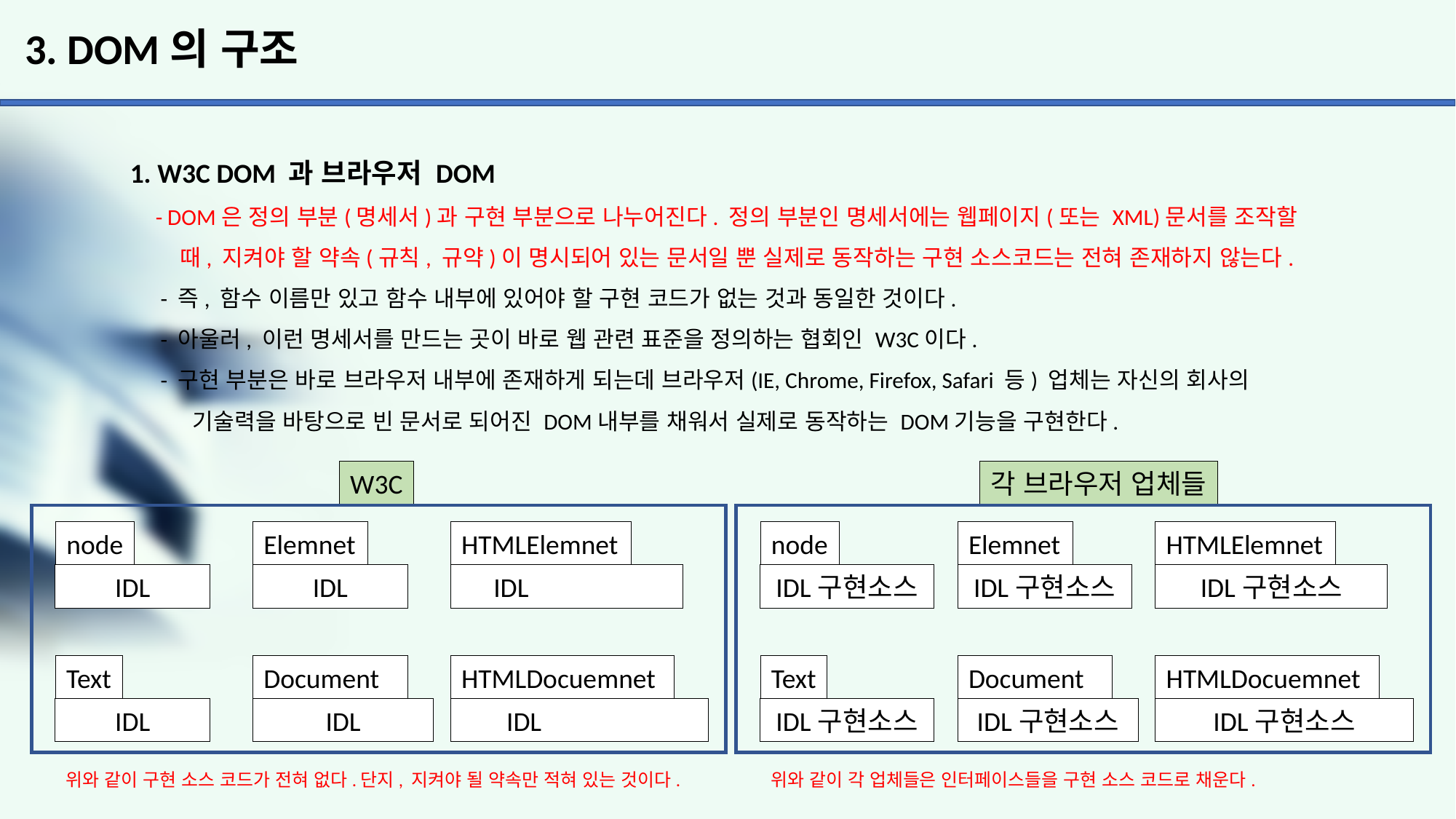

# 3. DOM의 구조
1. W3C DOM 과 브라우저 DOM
     - DOM은 정의 부분(명세서)과 구현 부분으로 나누어진다. 정의 부분인 명세서에는 웹페이지(또는 XML)문서를 조작할
       때, 지켜야 할 약속(규칙, 규약)이 명시되어 있는 문서일 뿐 실제로 동작하는 구현 소스코드는 전혀 존재하지 않는다.
      - 즉, 함수 이름만 있고 함수 내부에 있어야 할 구현 코드가 없는 것과 동일한 것이다.
      - 아울러, 이런 명세서를 만드는 곳이 바로 웹 관련 표준을 정의하는 협회인 W3C이다.
      - 구현 부분은 바로 브라우저 내부에 존재하게 되는데 브라우저(IE, Chrome, Firefox, Safari 등) 업체는 자신의 회사의
         기술력을 바탕으로 빈 문서로 되어진 DOM내부를 채워서 실제로 동작하는 DOM기능을 구현한다.

W3C
각 브라우저 업체들

node
Elemnet
HTMLElemnet
node
Elemnet
HTMLElemnet
IDL
IDL
IDL
IDL구현소스
IDL구현소스
IDL구현소스
Text
Document
HTMLDocuemnet
Text
Document
HTMLDocuemnet
IDL
IDL
IDL
IDL구현소스
IDL구현소스
IDL구현소스
위와 같이 구현 소스 코드가 전혀 없다.단지, 지켜야 될 약속만 적혀 있는 것이다.
위와 같이 각 업체들은 인터페이스들을 구현 소스 코드로 채운다.